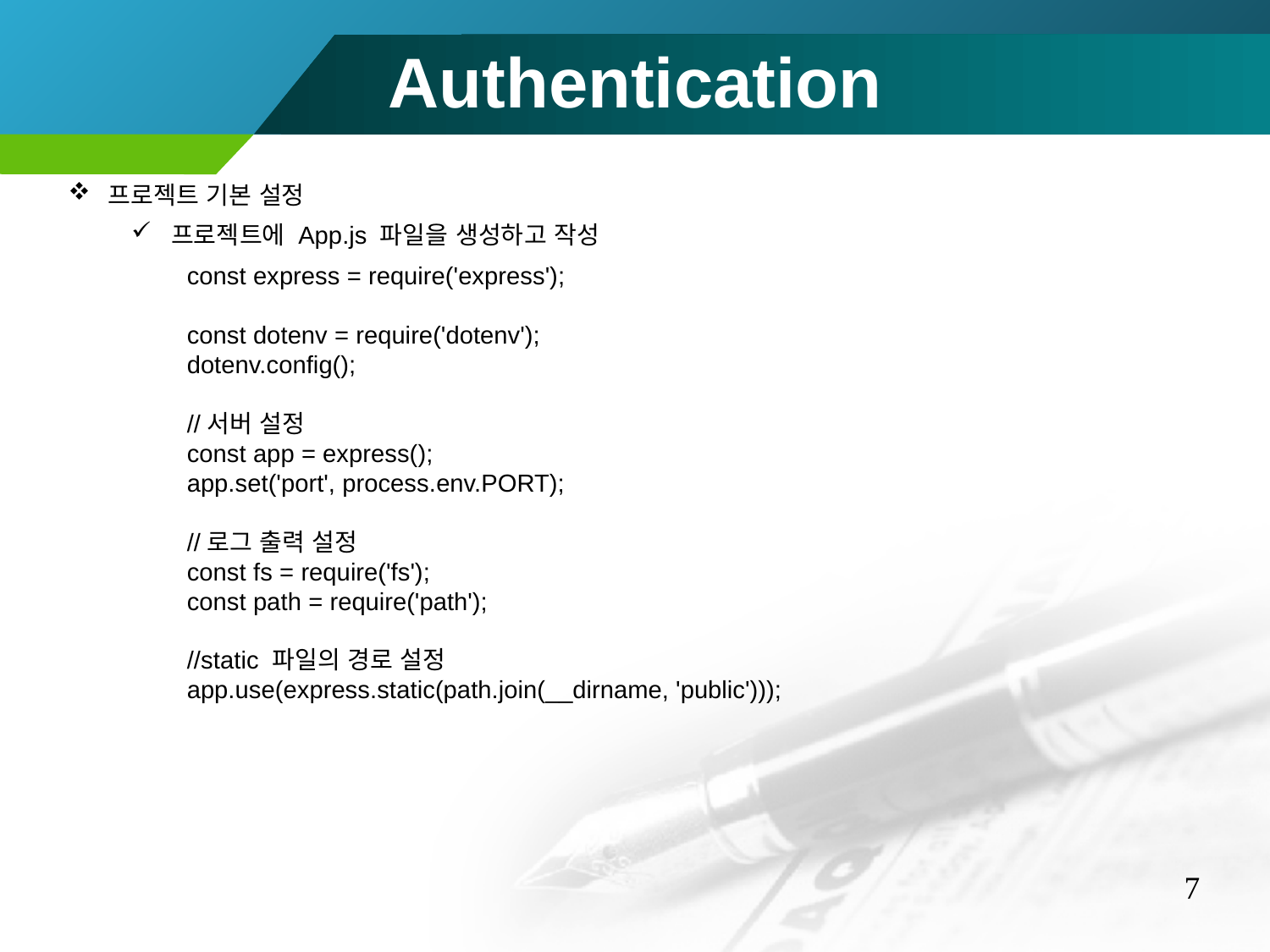

Authentication
프로젝트 기본 설정
프로젝트에 App.js 파일을 생성하고 작성
const express = require('express');

const dotenv = require('dotenv');
dotenv.config();

//서버 설정
const app = express();
app.set('port', process.env.PORT);

//로그 출력 설정
const fs = require('fs');
const path = require('path');

//static 파일의 경로 설정
app.use(express.static(path.join(__dirname, 'public')));

7